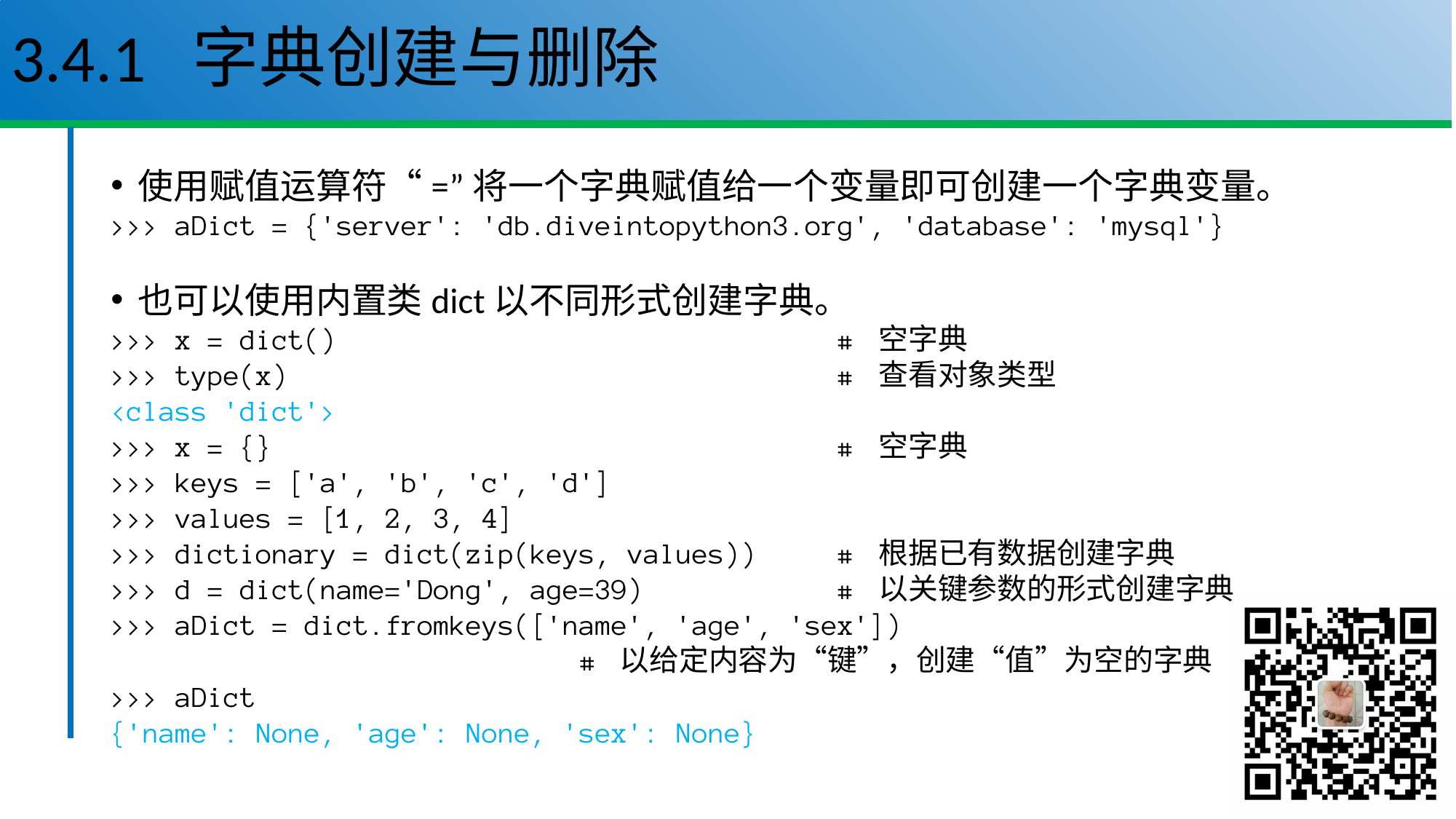

# 3.4.1  字典创建与删除
使用赋值运算符“=”将一个字典赋值给一个变量即可创建一个字典变量。
>>> aDict = {'server': 'db.diveintopython3.org', 'database': 'mysql'}

也可以使用内置类dict以不同形式创建字典。
>>> x = dict()                               # 空字典
>>> type(x)                                  # 查看对象类型
<class 'dict'>
>>> x = {}                                   # 空字典
>>> keys = ['a', 'b', 'c', 'd']
>>> values = [1, 2, 3, 4]
>>> dictionary = dict(zip(keys, values))     # 根据已有数据创建字典
>>> d = dict(name='Dong', age=39)            # 以关键参数的形式创建字典
>>> aDict = dict.fromkeys(['name', 'age', 'sex'])
                             # 以给定内容为“键”，创建“值”为空的字典
>>> aDict
{'name': None, 'age': None, 'sex': None}
49